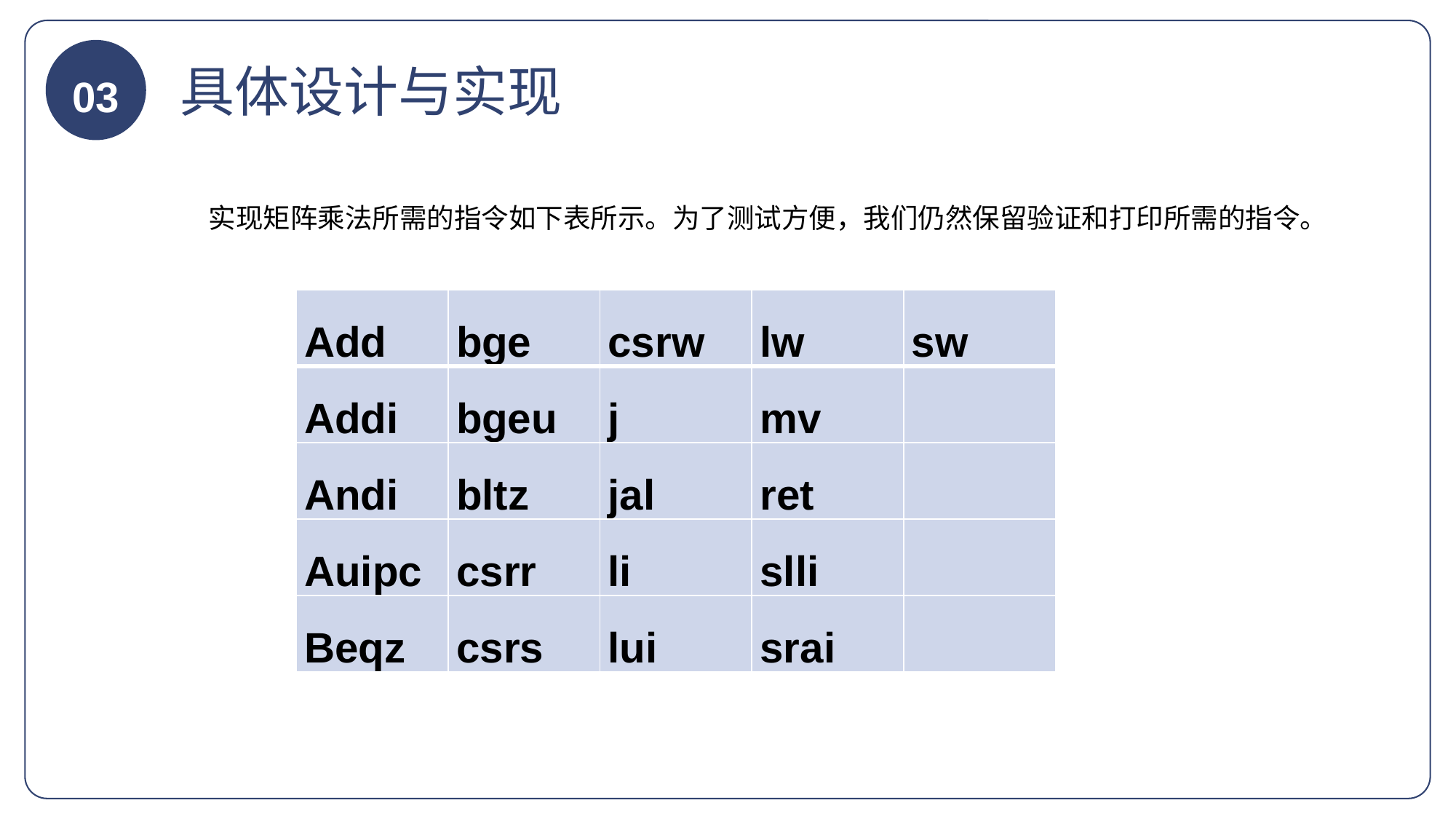

03
具体设计与实现
实现矩阵乘法所需的指令如下表所示。为了测试方便，我们仍然保留验证和打印所需的指令。

| Add | bge | csrw | lw | sw |
| --- | --- | --- | --- | --- |
| Addi | bgeu | j | mv |  |
| Andi | bltz | jal | ret |  |
| Auipc | csrr | li | slli |  |
| Beqz | csrs | lui | srai |  |